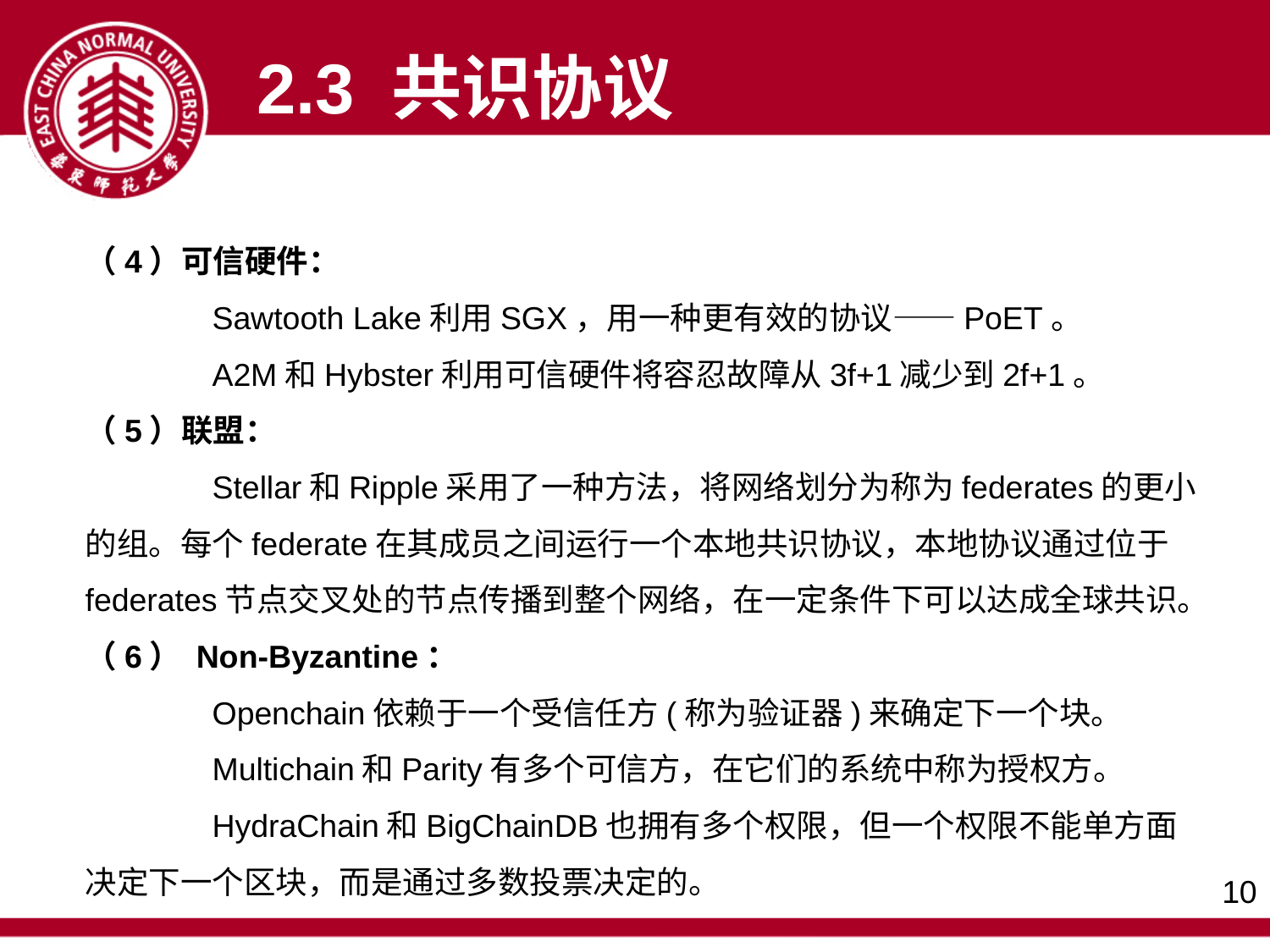

2.3 共识协议
（4）可信硬件：
	Sawtooth Lake利用SGX，用一种更有效的协议——PoET。
	A2M和Hybster利用可信硬件将容忍故障从3f+1减少到2f+1。
（5）联盟：
	Stellar和Ripple采用了一种方法，将网络划分为称为federates的更小的组。每个federate在其成员之间运行一个本地共识协议，本地协议通过位于federates节点交叉处的节点传播到整个网络，在一定条件下可以达成全球共识。
（6） Non-Byzantine：
	Openchain依赖于一个受信任方(称为验证器)来确定下一个块。
	Multichain和Parity有多个可信方，在它们的系统中称为授权方。
	HydraChain和BigChainDB也拥有多个权限，但一个权限不能单方面决定下一个区块，而是通过多数投票决定的。
10